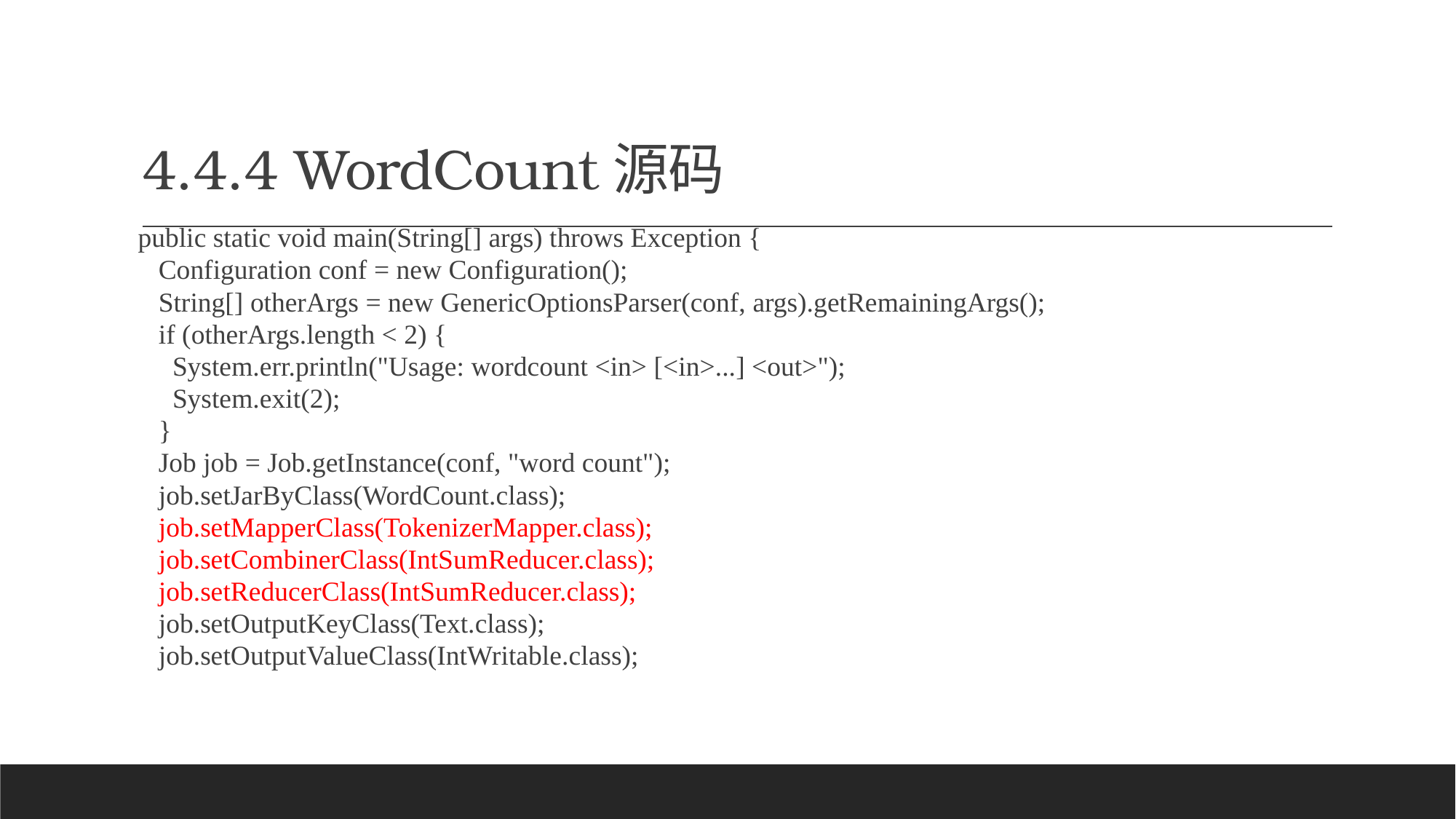

# 4.4.4 WordCount源码
 public static void main(String[] args) throws Exception {
    Configuration conf = new Configuration();
    String[] otherArgs = new GenericOptionsParser(conf, args).getRemainingArgs();
    if (otherArgs.length < 2) {
      System.err.println("Usage: wordcount <in> [<in>...] <out>");
      System.exit(2);
    }
    Job job = Job.getInstance(conf, "word count");
    job.setJarByClass(WordCount.class);
    job.setMapperClass(TokenizerMapper.class);
    job.setCombinerClass(IntSumReducer.class);
    job.setReducerClass(IntSumReducer.class);
    job.setOutputKeyClass(Text.class);
    job.setOutputValueClass(IntWritable.class);